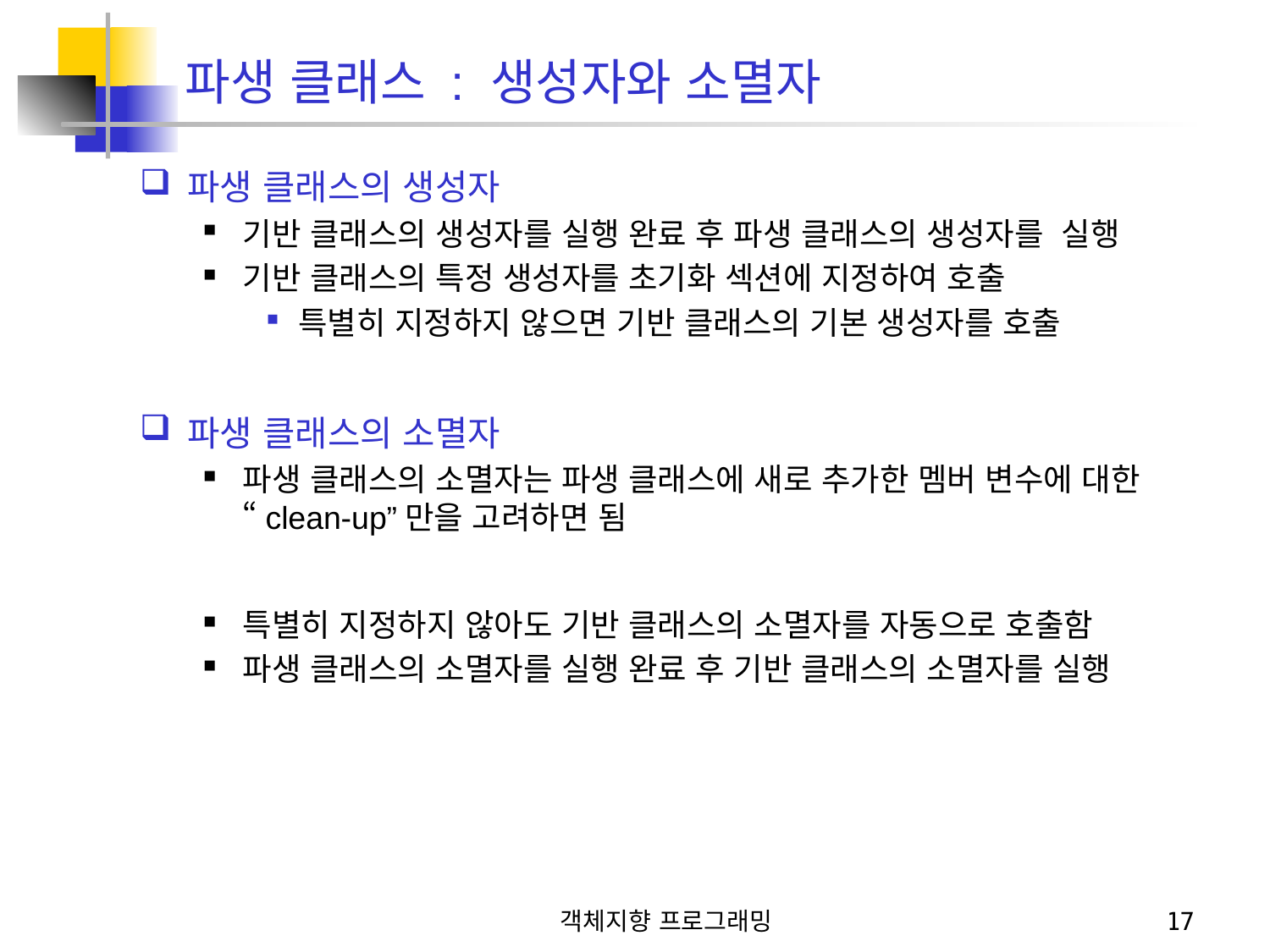

파생 클래스 : 생성자와 소멸자
파생 클래스의 생성자
기반 클래스의 생성자를 실행 완료 후 파생 클래스의 생성자를  실행
기반 클래스의 특정 생성자를 초기화 섹션에 지정하여 호출
특별히 지정하지 않으면 기반 클래스의 기본 생성자를 호출

파생 클래스의 소멸자
파생 클래스의 소멸자는 파생 클래스에 새로 추가한 멤버 변수에 대한 “clean-up”만을 고려하면 됨

특별히 지정하지 않아도 기반 클래스의 소멸자를 자동으로 호출함
파생 클래스의 소멸자를 실행 완료 후 기반 클래스의 소멸자를 실행

객체지향 프로그래밍
17